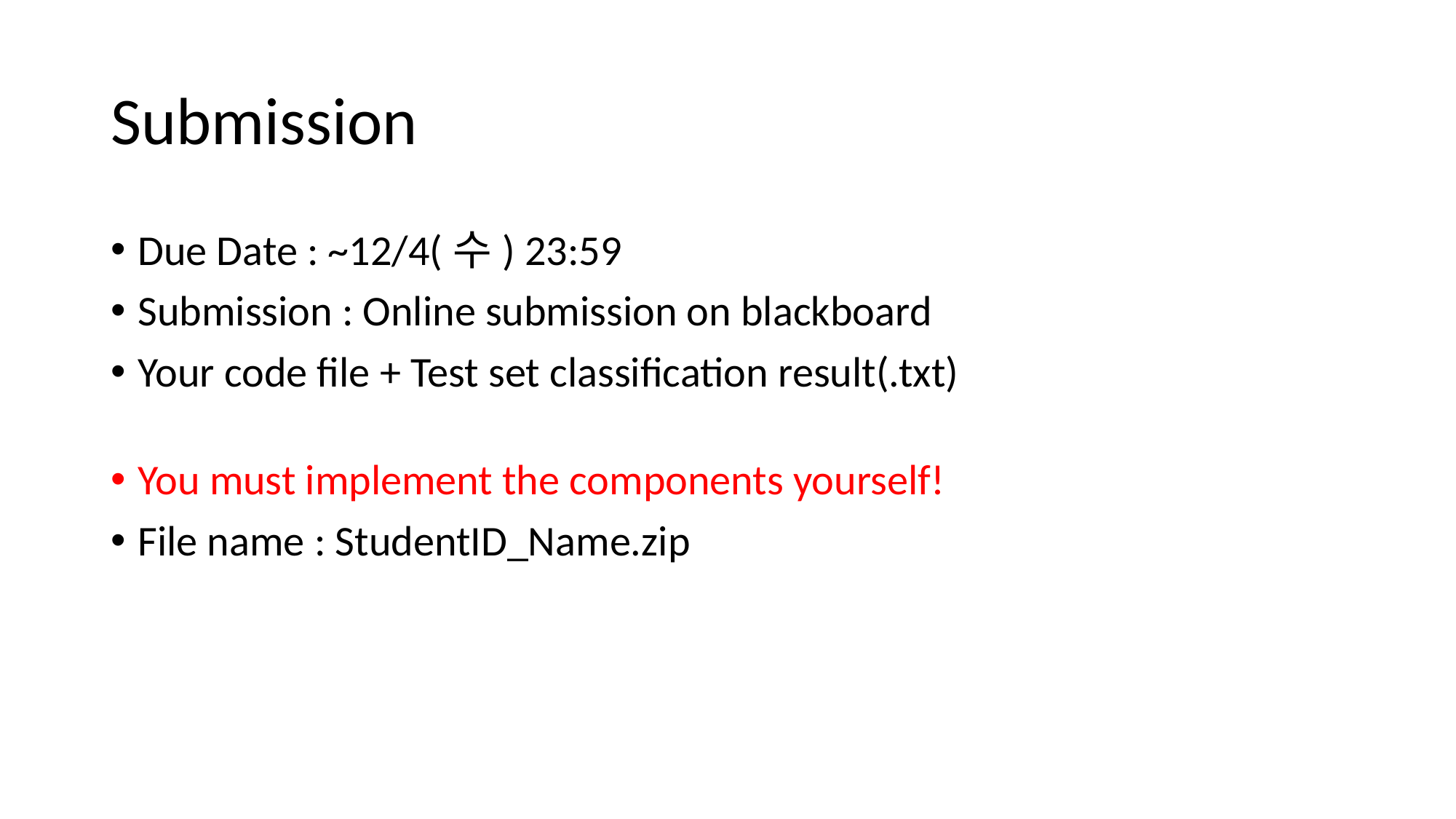

Submission
Due Date : ~12/4(수) 23:59
Submission : Online submission on blackboard
Your code file + Test set classification result(.txt)

You must implement the components yourself!
File name : StudentID_Name.zip